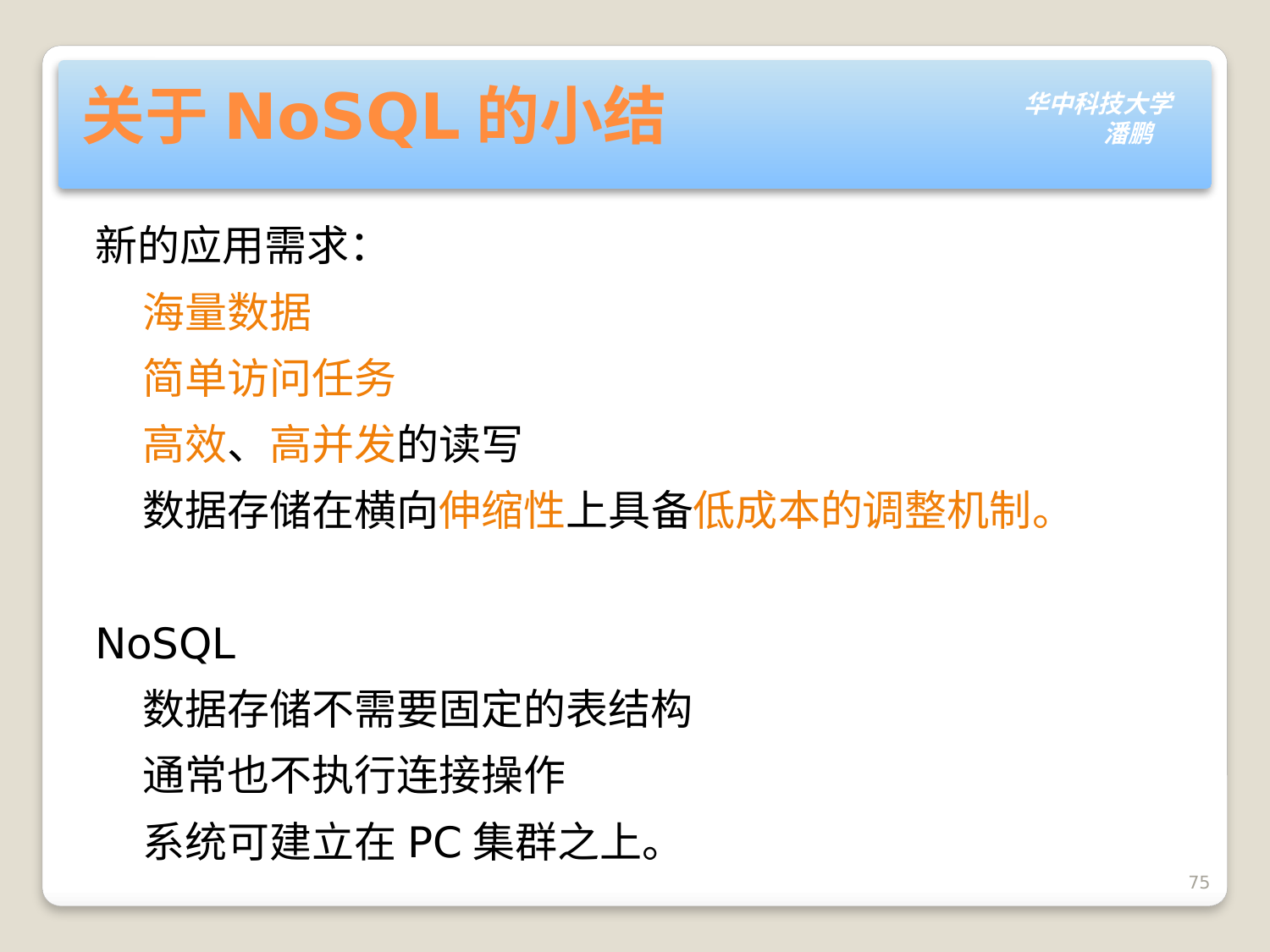

# 关于NoSQL的小结
新的应用需求：
    海量数据
    简单访问任务
    高效、高并发的读写
    数据存储在横向伸缩性上具备低成本的调整机制。

NoSQL
    数据存储不需要固定的表结构
    通常也不执行连接操作
    系统可建立在PC集群之上。
75